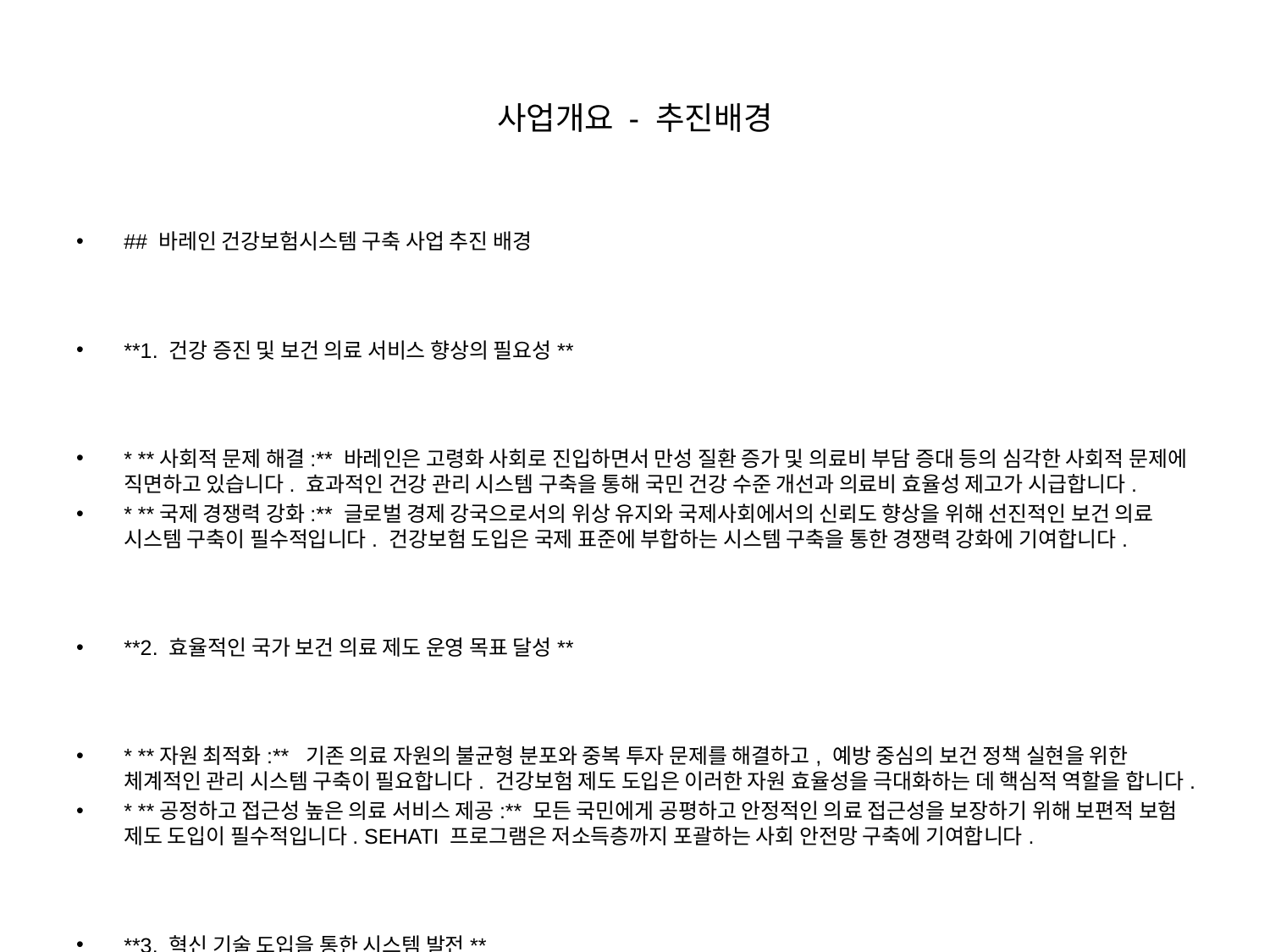

# 사업개요 - 추진배경
## 바레인 건강보험시스템 구축 사업 추진 배경

**1. 건강 증진 및 보건 의료 서비스 향상의 필요성**

* **사회적 문제 해결:** 바레인은 고령화 사회로 진입하면서 만성 질환 증가 및 의료비 부담 증대 등의 심각한 사회적 문제에 직면하고 있습니다. 효과적인 건강 관리 시스템 구축을 통해 국민 건강 수준 개선과 의료비 효율성 제고가 시급합니다.
* **국제 경쟁력 강화:** 글로벌 경제 강국으로서의 위상 유지와 국제사회에서의 신뢰도 향상을 위해 선진적인 보건 의료 시스템 구축이 필수적입니다. 건강보험 도입은 국제 표준에 부합하는 시스템 구축을 통한 경쟁력 강화에 기여합니다.

**2. 효율적인 국가 보건 의료 제도 운영 목표 달성**

* **자원 최적화:**  기존 의료 자원의 불균형 분포와 중복 투자 문제를 해결하고, 예방 중심의 보건 정책 실현을 위한 체계적인 관리 시스템 구축이 필요합니다. 건강보험 제도 도입은 이러한 자원 효율성을 극대화하는 데 핵심적 역할을 합니다.
* **공정하고 접근성 높은 의료 서비스 제공:** 모든 국민에게 공평하고 안정적인 의료 접근성을 보장하기 위해 보편적 보험 제도 도입이 필수적입니다. SEHATI 프로그램은 저소득층까지 포괄하는 사회 안전망 구축에 기여합니다.

**3. 혁신 기술 도입을 통한 시스템 발전**